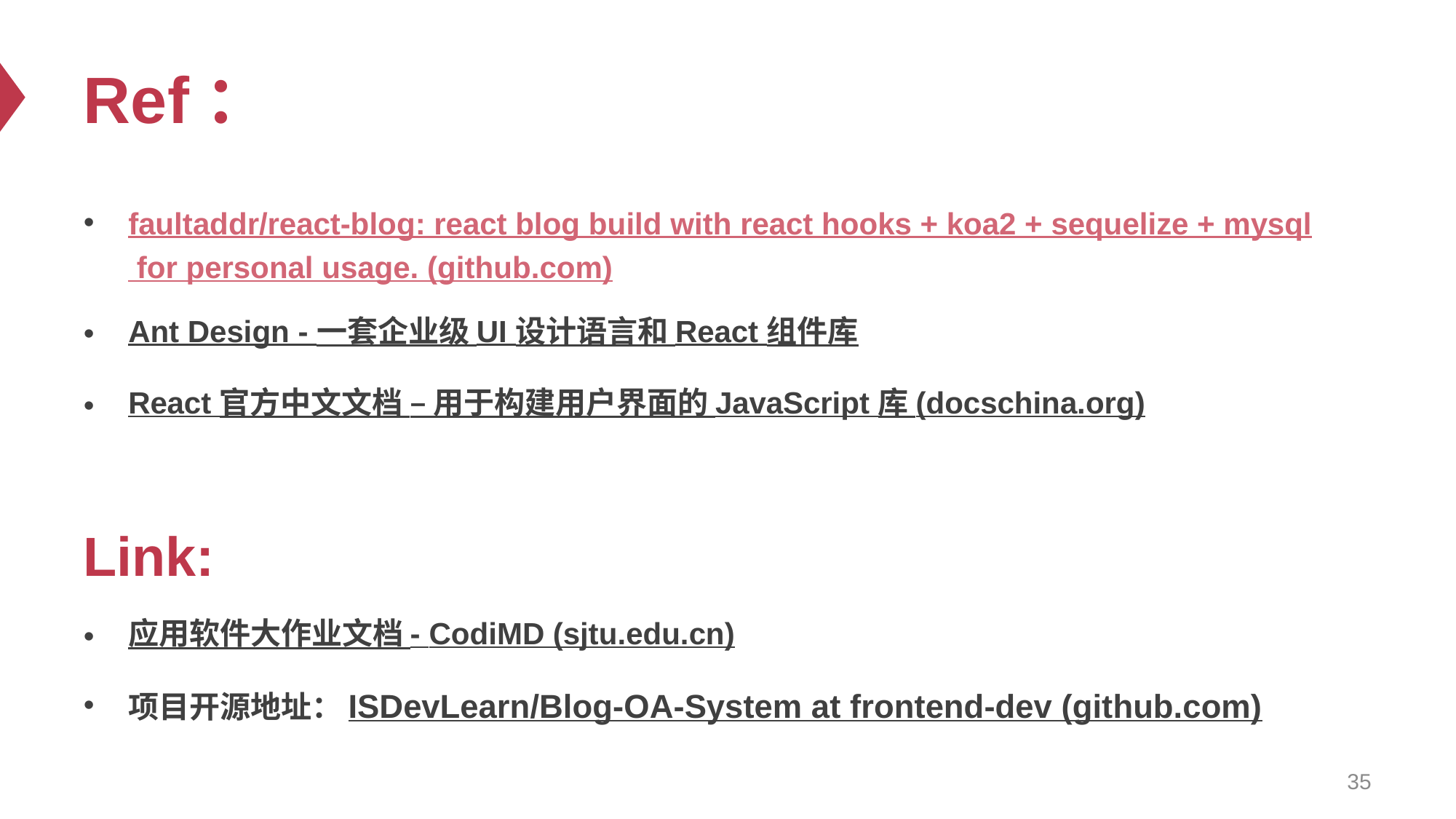

# Ref：
faultaddr/react-blog: react blog build with react hooks + koa2 + sequelize + mysql for personal usage. (github.com)
Ant Design - 一套企业级 UI 设计语言和 React 组件库
React 官方中文文档 – 用于构建用户界面的 JavaScript 库 (docschina.org)

Link:
应用软件大作业文档 - CodiMD (sjtu.edu.cn)
项目开源地址：ISDevLearn/Blog-OA-System at frontend-dev (github.com)
35